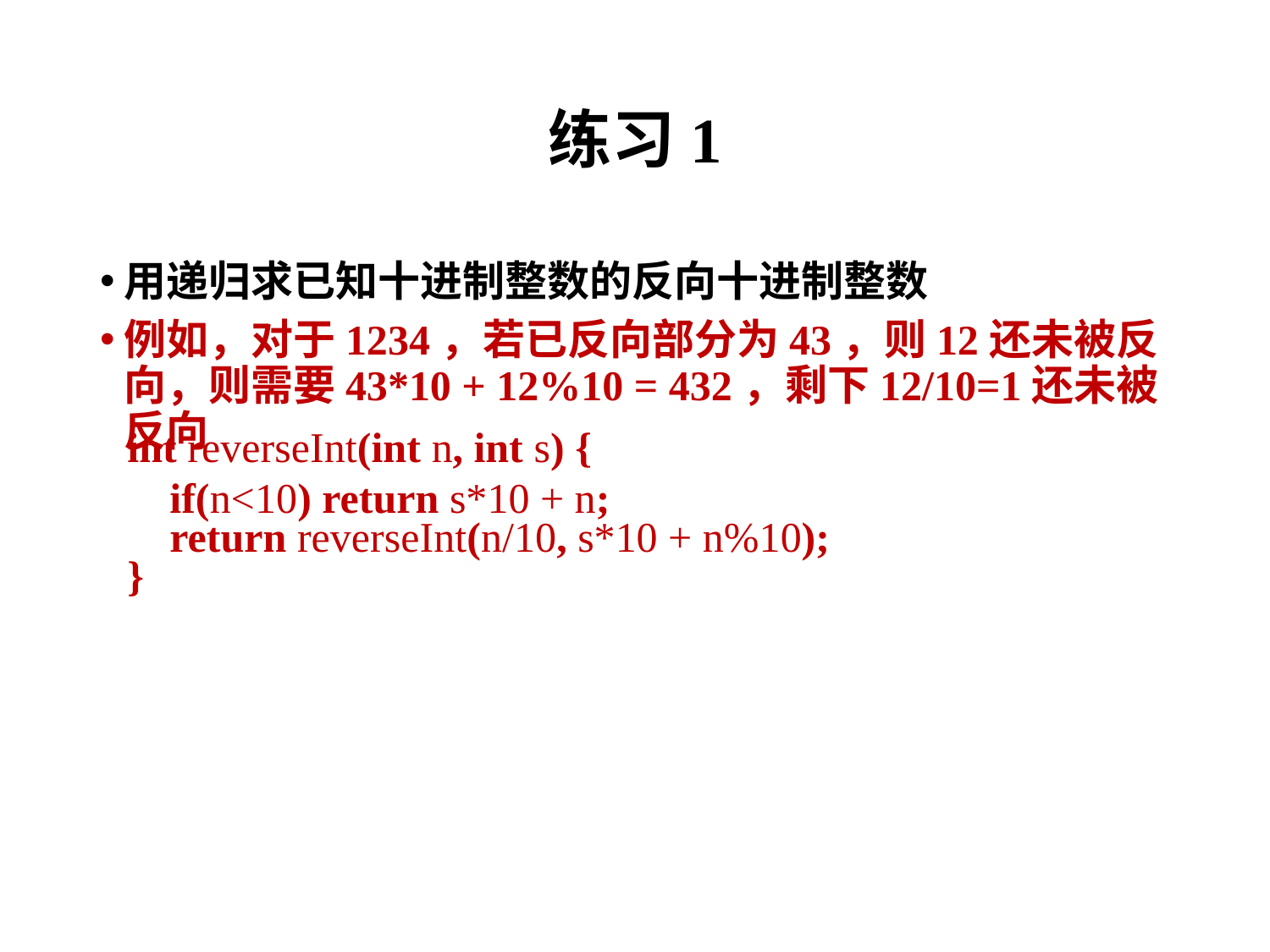

# 练习1
用递归求已知十进制整数的反向十进制整数
例如，对于1234，若已反向部分为43，则12还未被反向，则需要43*10 + 12%10 = 432，剩下12/10=1还未被反向
int reverseInt(int n, int s) {
    if(n<10) return s*10 + n;
    return reverseInt(n/10, s*10 + n%10);
}